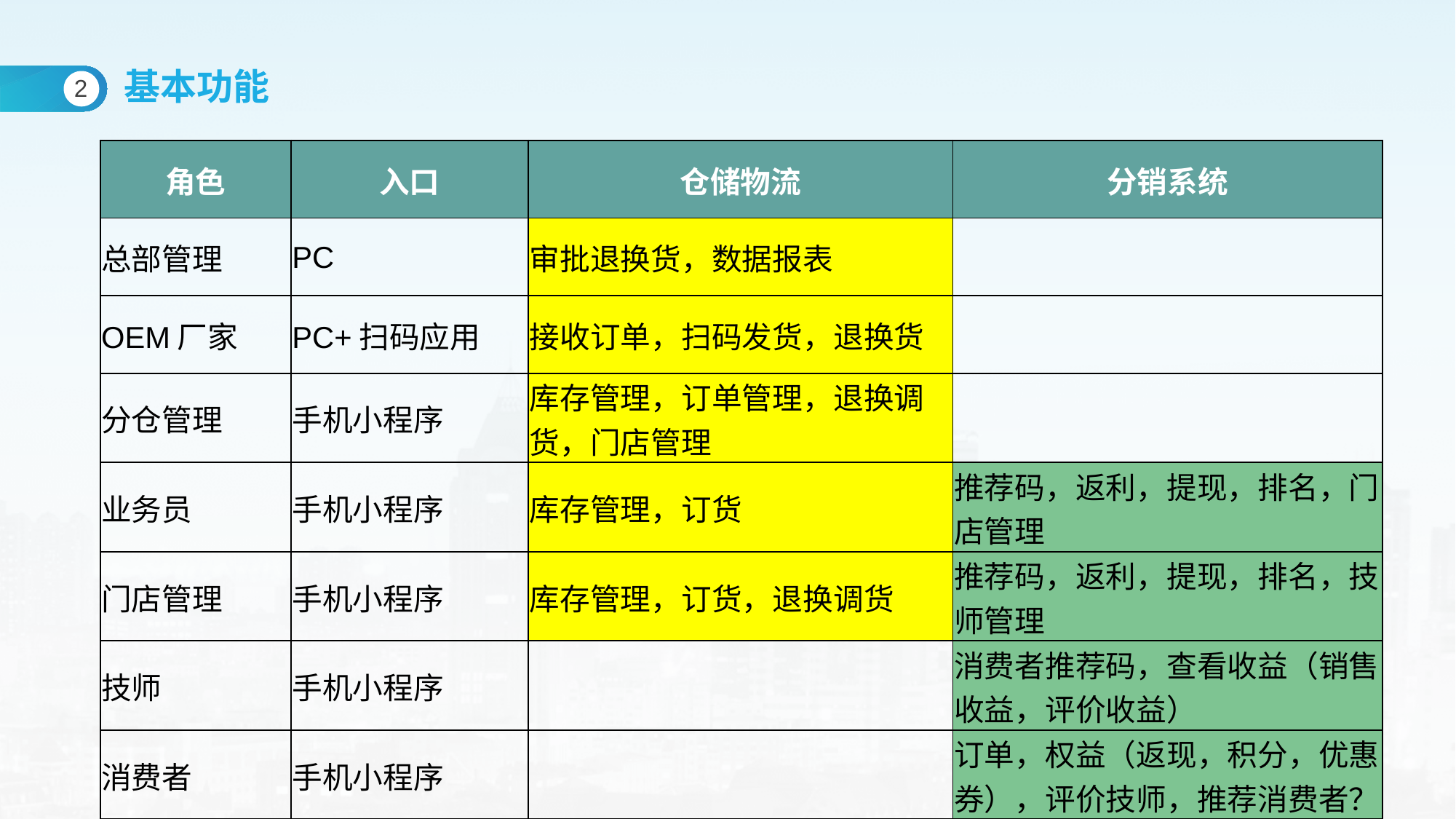

基本功能
2
| 角色 | 入口 | 仓储物流 | 分销系统 |
| --- | --- | --- | --- |
| 总部管理 | PC | 审批退换货，数据报表 |  |
| OEM厂家 | PC+扫码应用 | 接收订单，扫码发货，退换货 |  |
| 分仓管理 | 手机小程序 | 库存管理，订单管理，退换调货，门店管理 |  |
| 业务员 | 手机小程序 | 库存管理，订货 | 推荐码，返利，提现，排名，门店管理 |
| 门店管理 | 手机小程序 | 库存管理，订货，退换调货 | 推荐码，返利，提现，排名，技师管理 |
| 技师 | 手机小程序 |  | 消费者推荐码，查看收益（销售收益，评价收益） |
| 消费者 | 手机小程序 |  | 订单，权益（返现，积分，优惠券），评价技师，推荐消费者？ |